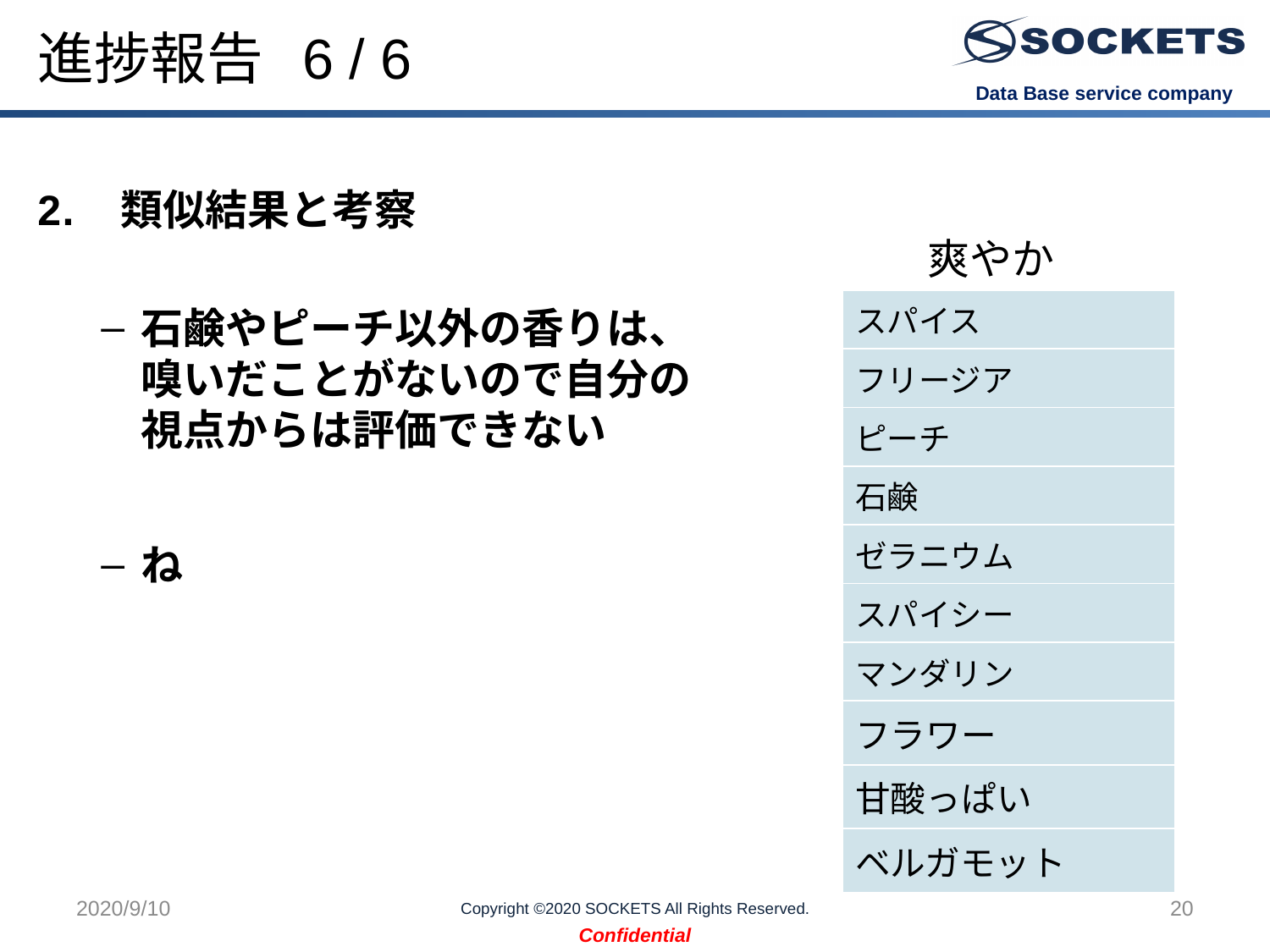

# 進捗報告  6 / 6

 類似結果と考察

石鹸やピーチ以外の香りは、嗅いだことがないので自分の視点からは評価できない

ね
爽やか
| スパイス |
| --- |
| フリージア |
| ピーチ |
| 石鹸 |
| ゼラニウム |
| スパイシー |
| マンダリン |
| フラワー |
| 甘酸っぱい |
| ベルガモット |
2020/9/10
Copyright ©2020 SOCKETS All Rights Reserved.
20